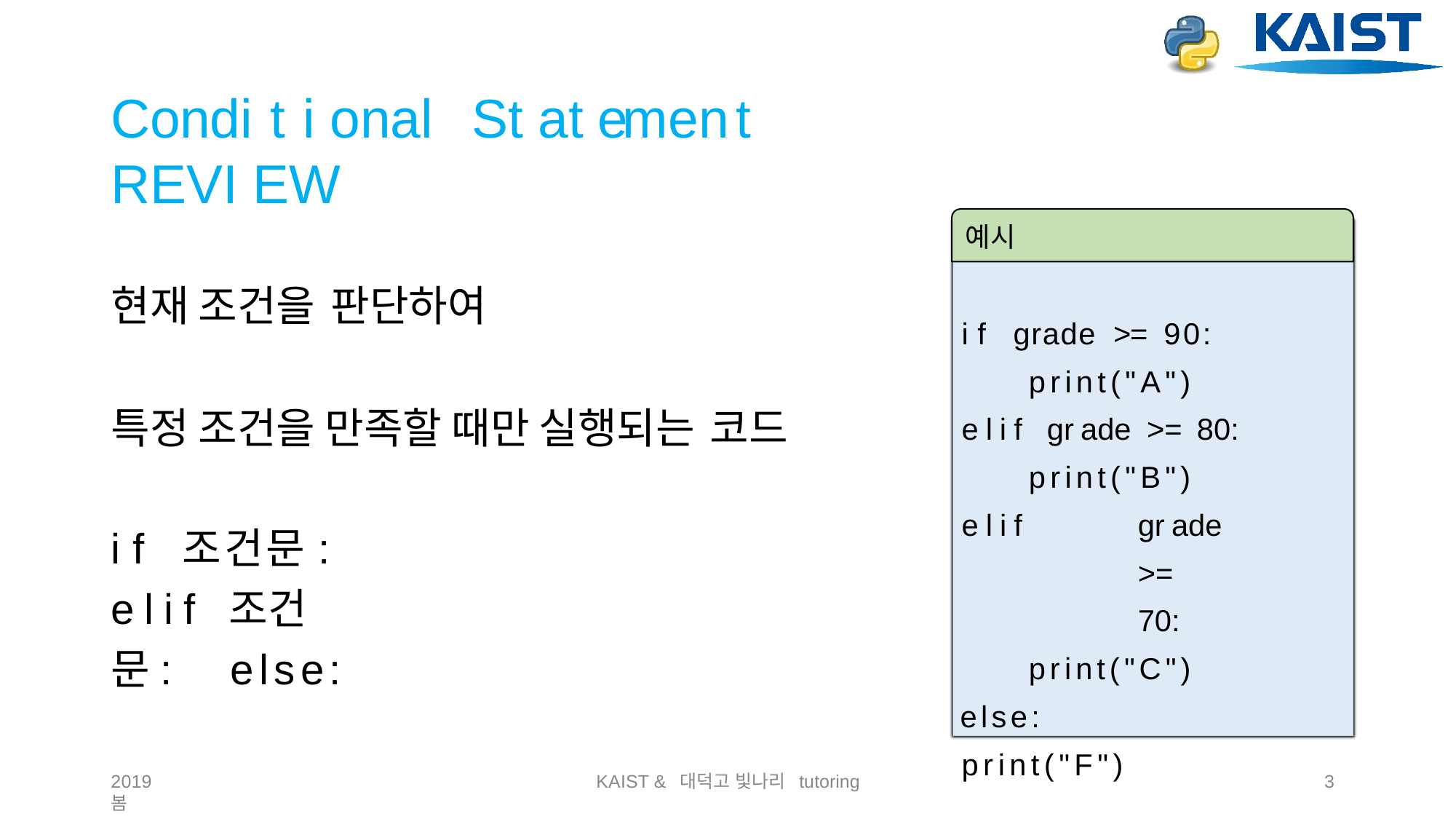

# Conditional	Statement	REVIEW

예시
현재 조건을 판단하여
if	grade	>=	90:
print("A")
elif	grade	>=	80:
print("B")
elif		grade	>=	70:  print("C")
else:
print("F")
특정 조건을 만족할 때만 실행되는 코드
if	조건문:  elif	조건문:  else:
2019 봄
KAIST & 대덕고 빛나리 tutoring
3